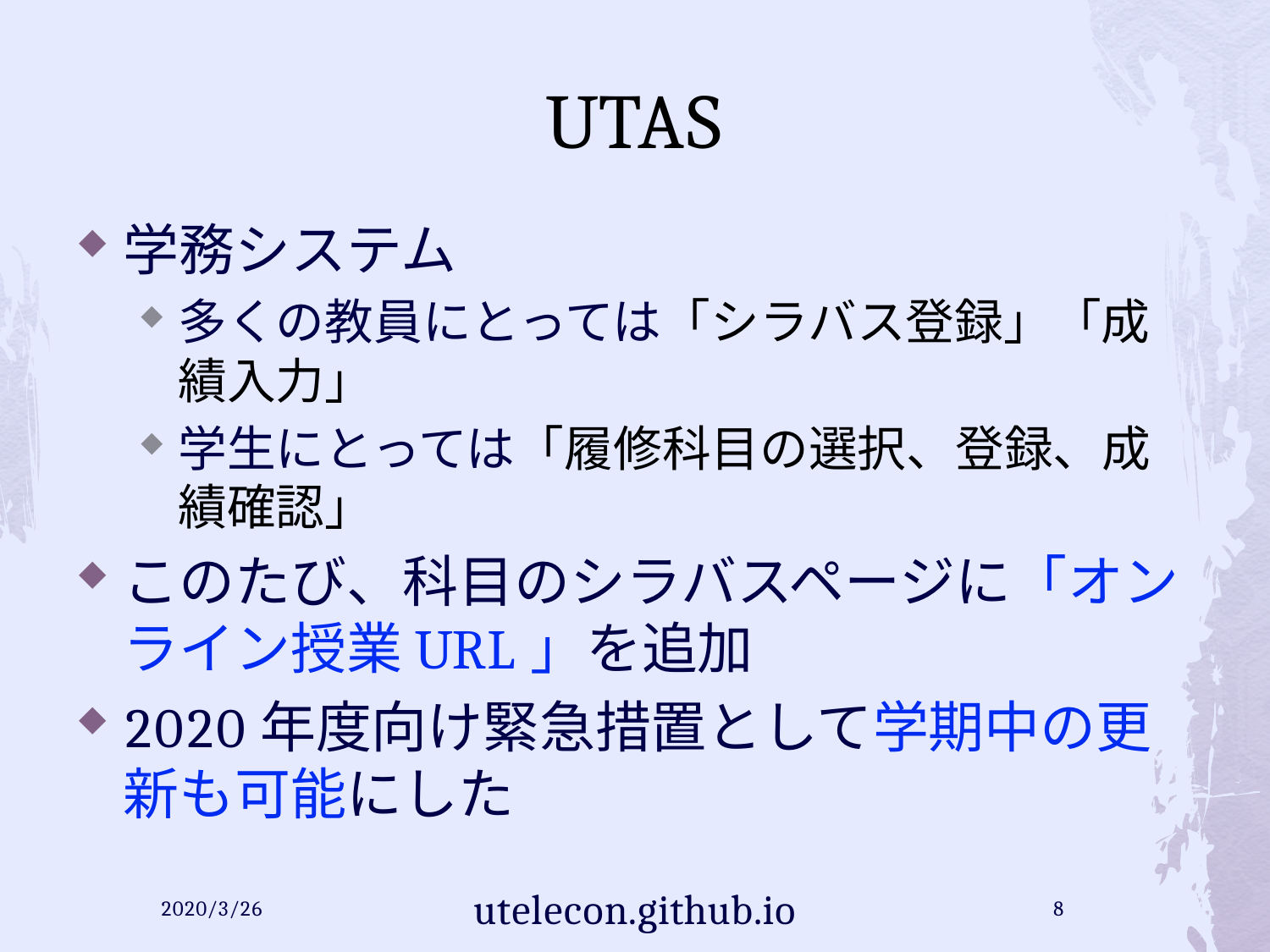

# UTAS
学務システム
多くの教員にとっては「シラバス登録」「成績入力」
学生にとっては「履修科目の選択、登録、成績確認」
このたび、科目のシラバスページに「オンライン授業URL」を追加
2020年度向け緊急措置として学期中の更新も可能にした
2020/3/26
utelecon.github.io
8